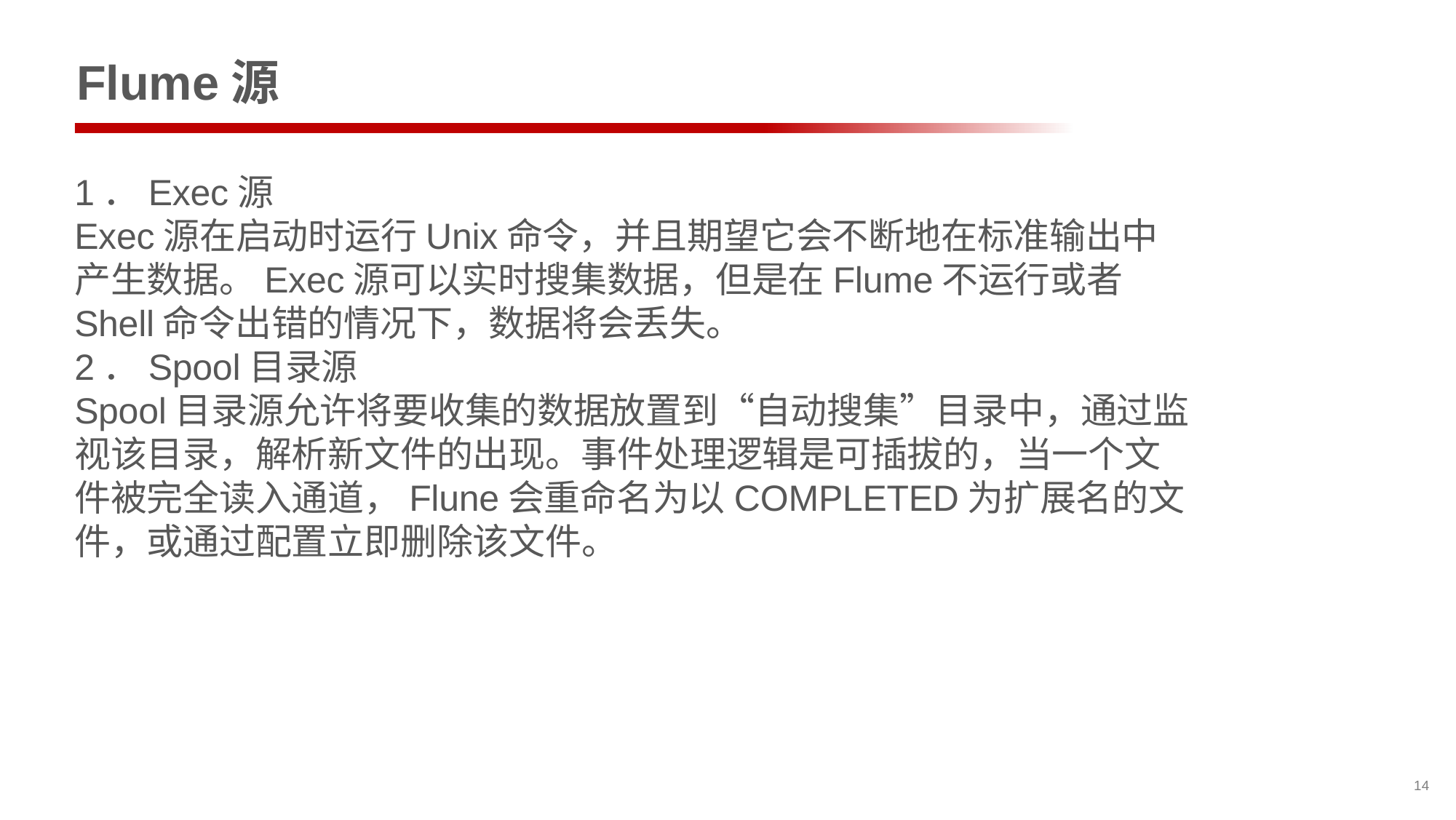

# Flume源

1．Exec源
Exec源在启动时运行Unix命令，并且期望它会不断地在标准输出中产生数据。Exec源可以实时搜集数据，但是在Flume不运行或者Shell命令出错的情况下，数据将会丢失。
2．Spool目录源
Spool目录源允许将要收集的数据放置到“自动搜集”目录中，通过监视该目录，解析新文件的出现。事件处理逻辑是可插拔的，当一个文件被完全读入通道，Flune会重命名为以COMPLETED为扩展名的文件，或通过配置立即删除该文件。
14